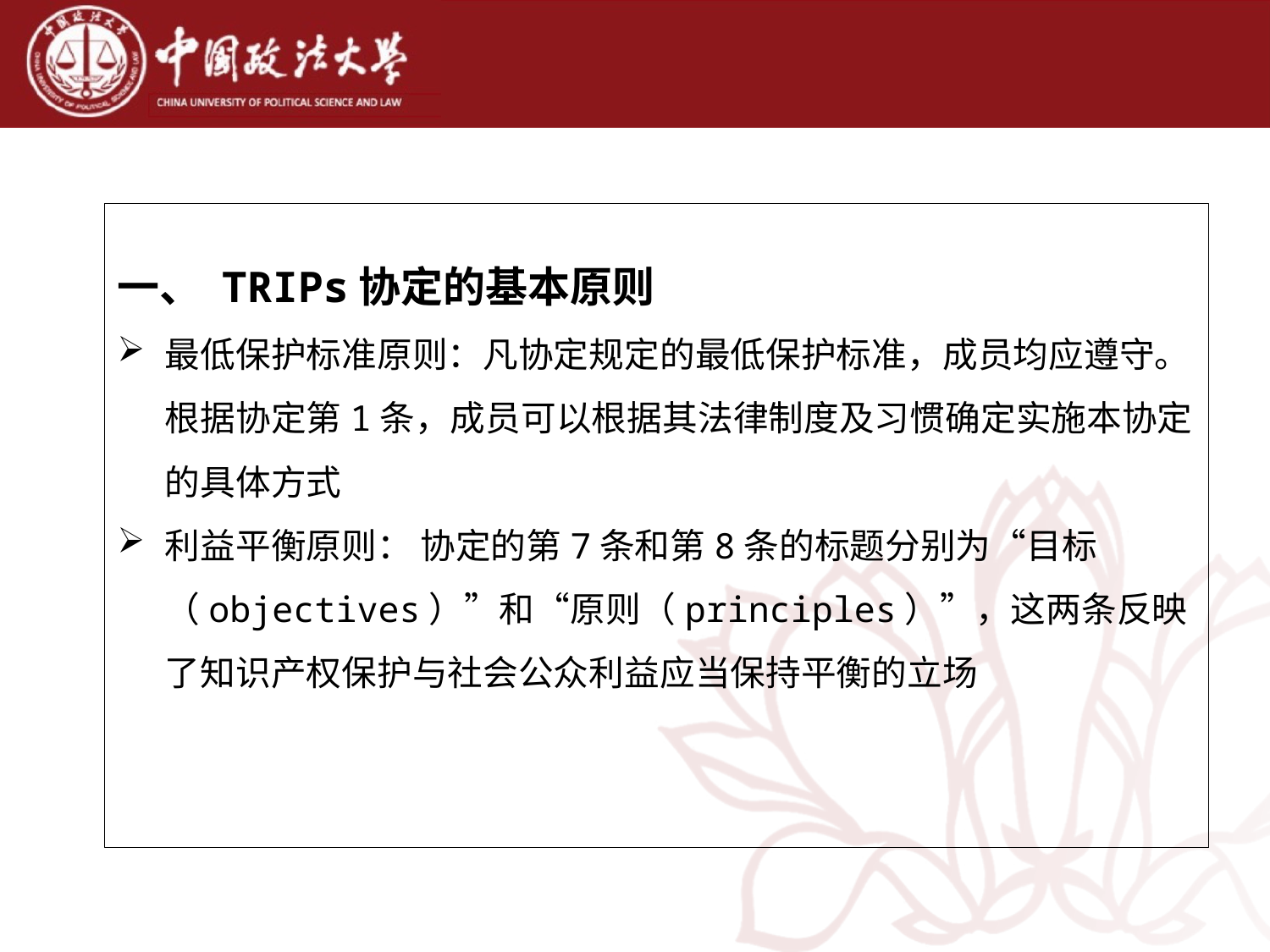

一、 TRIPs协定的基本原则
最低保护标准原则：凡协定规定的最低保护标准，成员均应遵守。根据协定第1条，成员可以根据其法律制度及习惯确定实施本协定的具体方式
利益平衡原则： 协定的第7条和第8条的标题分别为“目标（objectives）”和“原则（principles）”，这两条反映了知识产权保护与社会公众利益应当保持平衡的立场